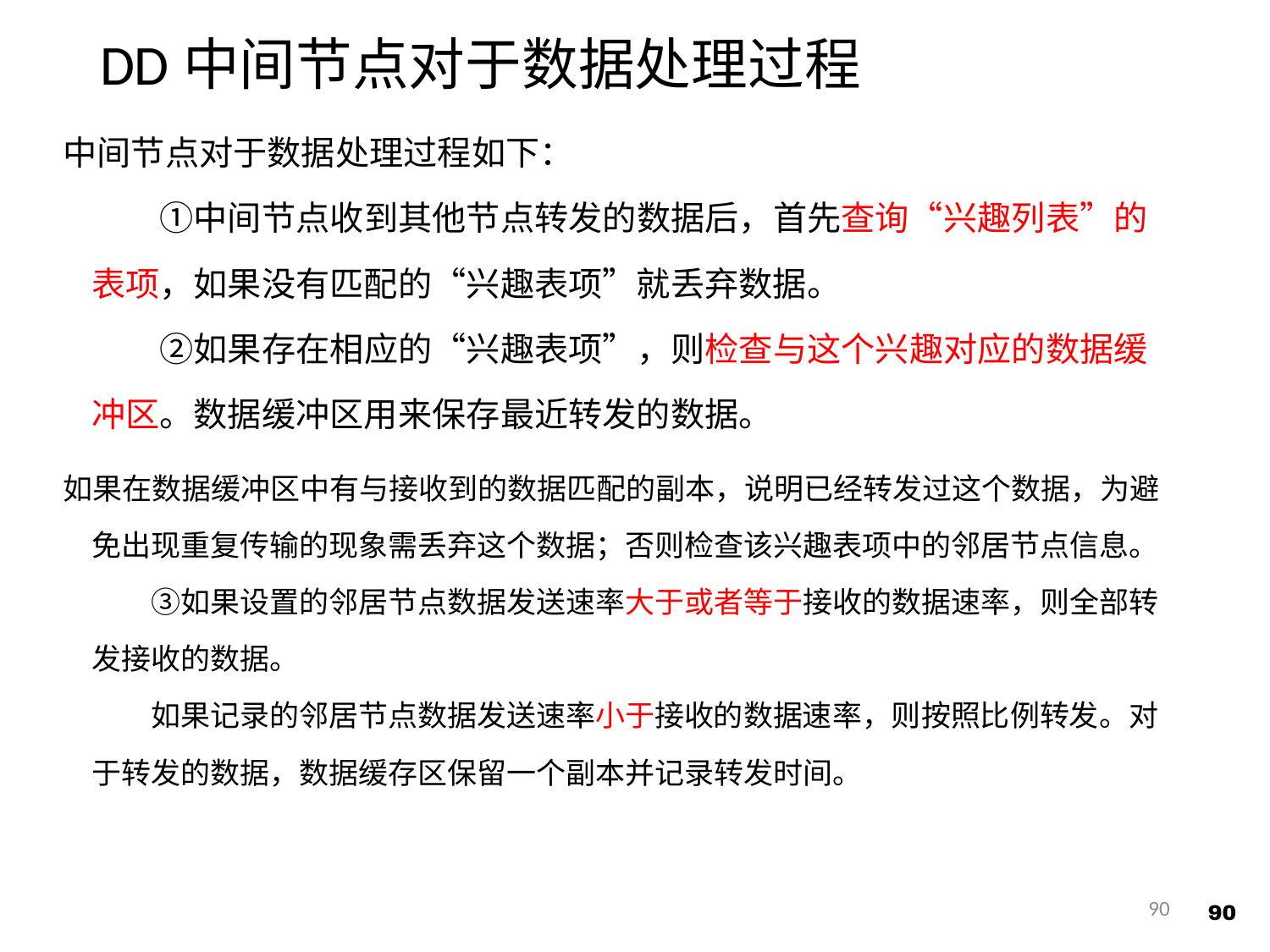

# DD中间节点对于数据处理过程
中间节点对于数据处理过程如下：
　　①中间节点收到其他节点转发的数据后，首先查询“兴趣列表”的表项，如果没有匹配的“兴趣表项”就丢弃数据。
　　②如果存在相应的“兴趣表项”，则检查与这个兴趣对应的数据缓冲区。数据缓冲区用来保存最近转发的数据。
如果在数据缓冲区中有与接收到的数据匹配的副本，说明已经转发过这个数据，为避免出现重复传输的现象需丢弃这个数据；否则检查该兴趣表项中的邻居节点信息。
　　③如果设置的邻居节点数据发送速率大于或者等于接收的数据速率，则全部转发接收的数据。
　　如果记录的邻居节点数据发送速率小于接收的数据速率，则按照比例转发。对于转发的数据，数据缓存区保留一个副本并记录转发时间。

90
90